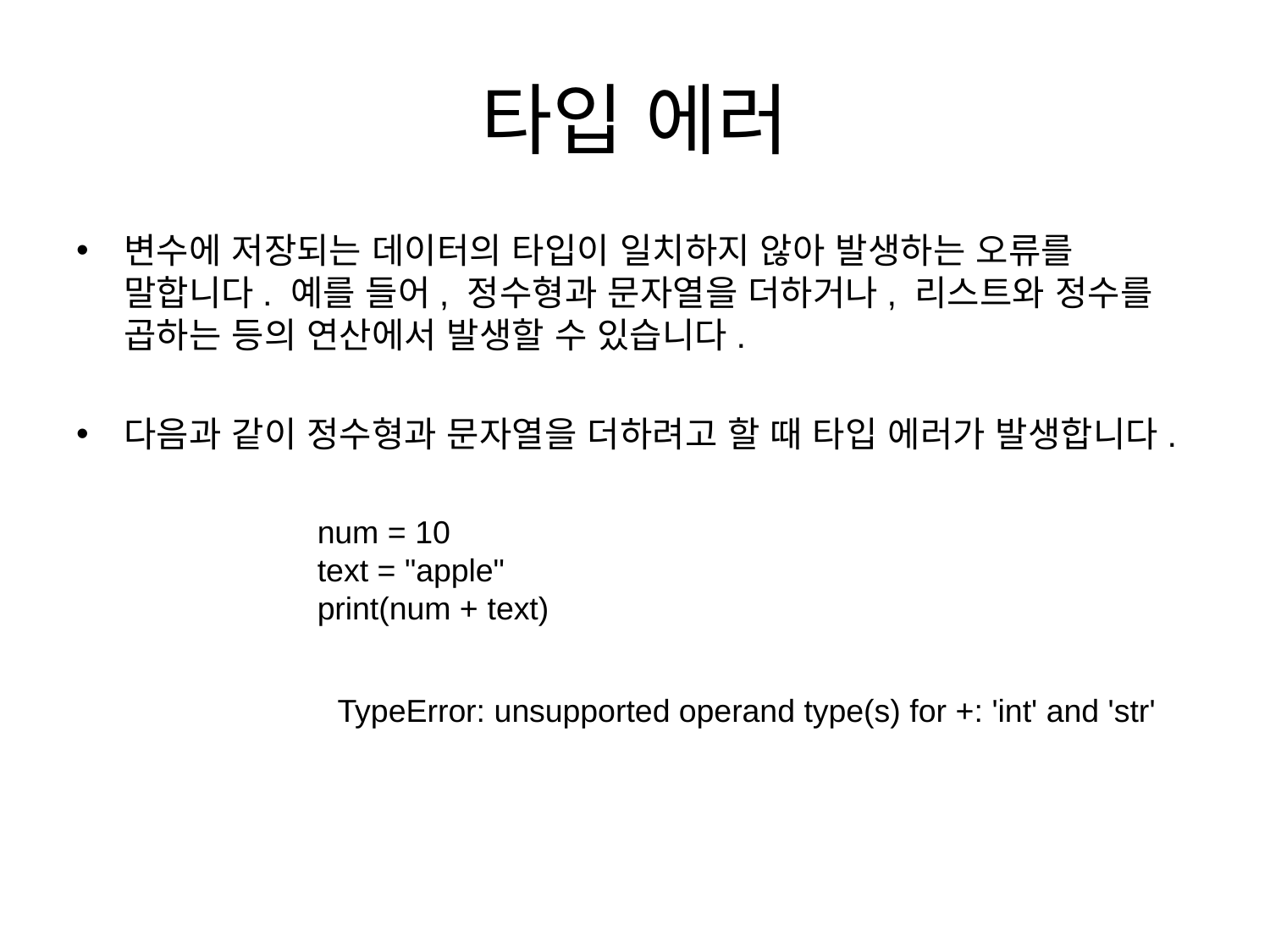

# 타입 에러
변수에 저장되는 데이터의 타입이 일치하지 않아 발생하는 오류를 말합니다. 예를 들어, 정수형과 문자열을 더하거나, 리스트와 정수를 곱하는 등의 연산에서 발생할 수 있습니다.

다음과 같이 정수형과 문자열을 더하려고 할 때 타입 에러가 발생합니다.
num = 10
text = "apple"
print(num + text)
TypeError: unsupported operand type(s) for +: 'int' and 'str'